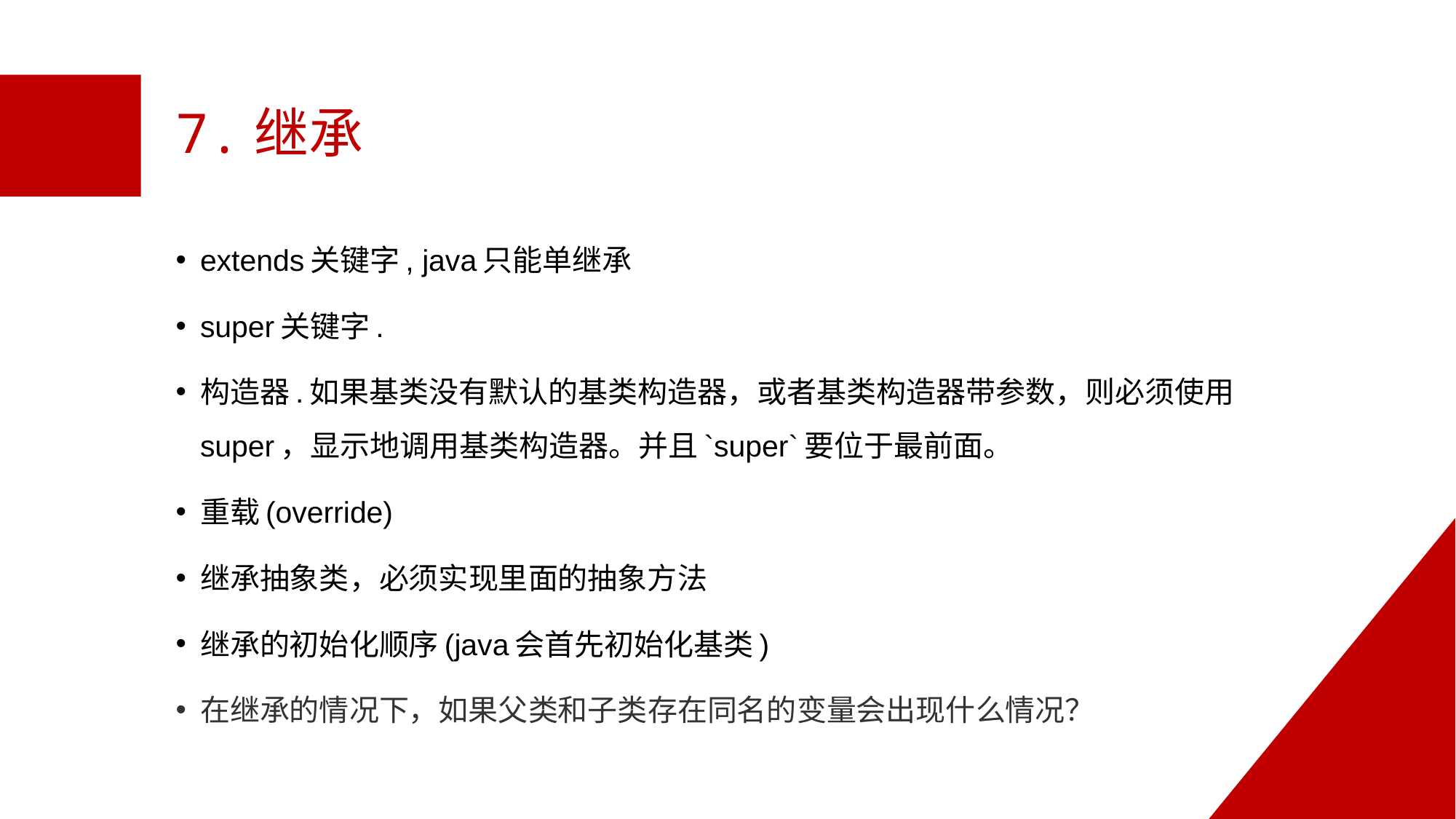

# 7.继承
extends关键字, java只能单继承
super关键字.
构造器.如果基类没有默认的基类构造器，或者基类构造器带参数，则必须使用super，显示地调用基类构造器。并且`super`要位于最前面。
重载(override)
继承抽象类，必须实现里面的抽象方法
继承的初始化顺序(java会首先初始化基类)
在继承的情况下，如果父类和子类存在同名的变量会出现什么情况？